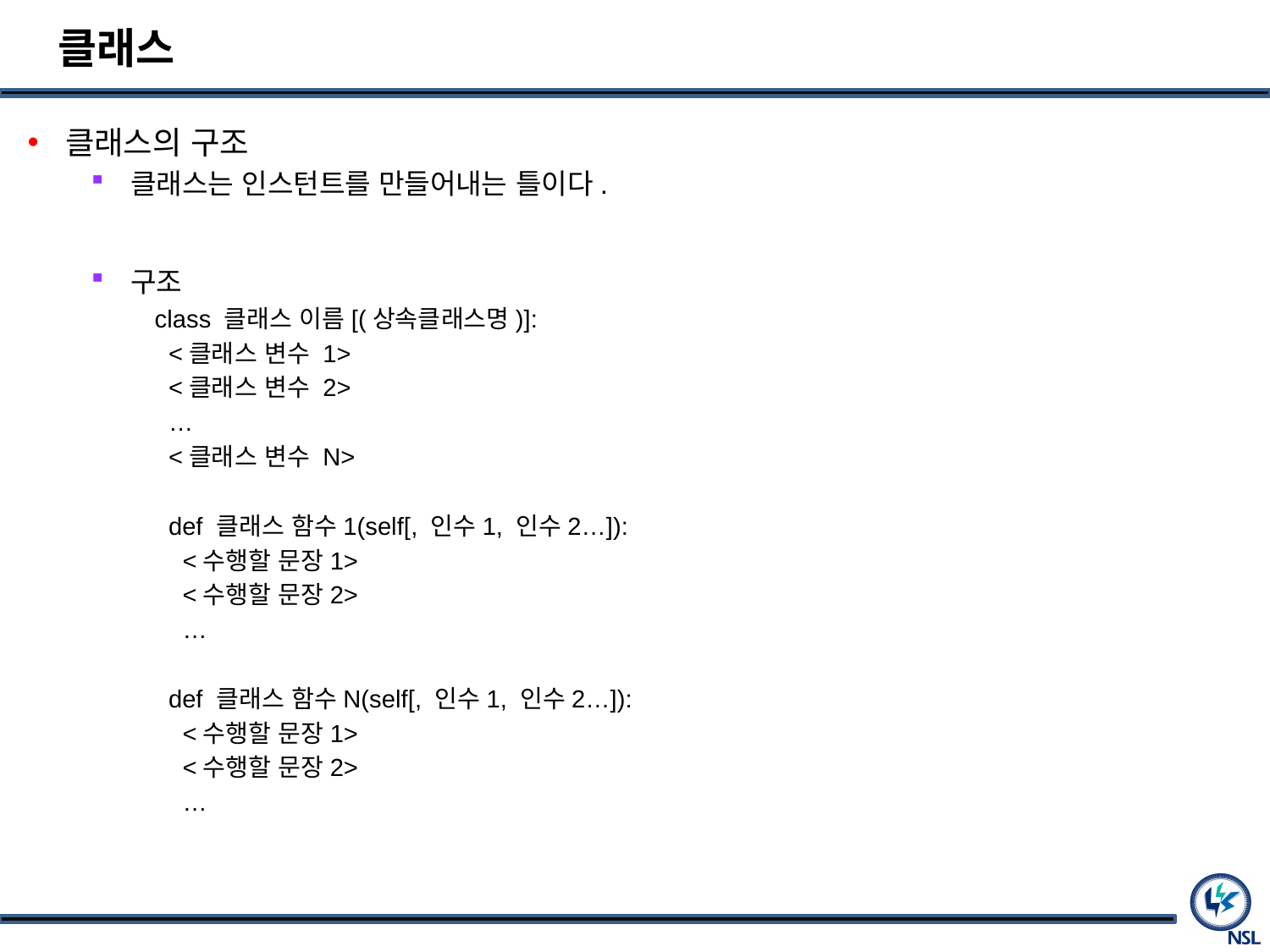

# 클래스
클래스의 구조
클래스는 인스턴트를 만들어내는 틀이다.

구조
class 클래스 이름[(상속클래스명)]:
  <클래스 변수 1>
  <클래스 변수 2>
  …
  <클래스 변수 N>

  def 클래스 함수1(self[, 인수1, 인수2…]):
    <수행할 문장1>
    <수행할 문장2>
    …

  def 클래스 함수N(self[, 인수1, 인수2…]):
    <수행할 문장1>
    <수행할 문장2>
    …